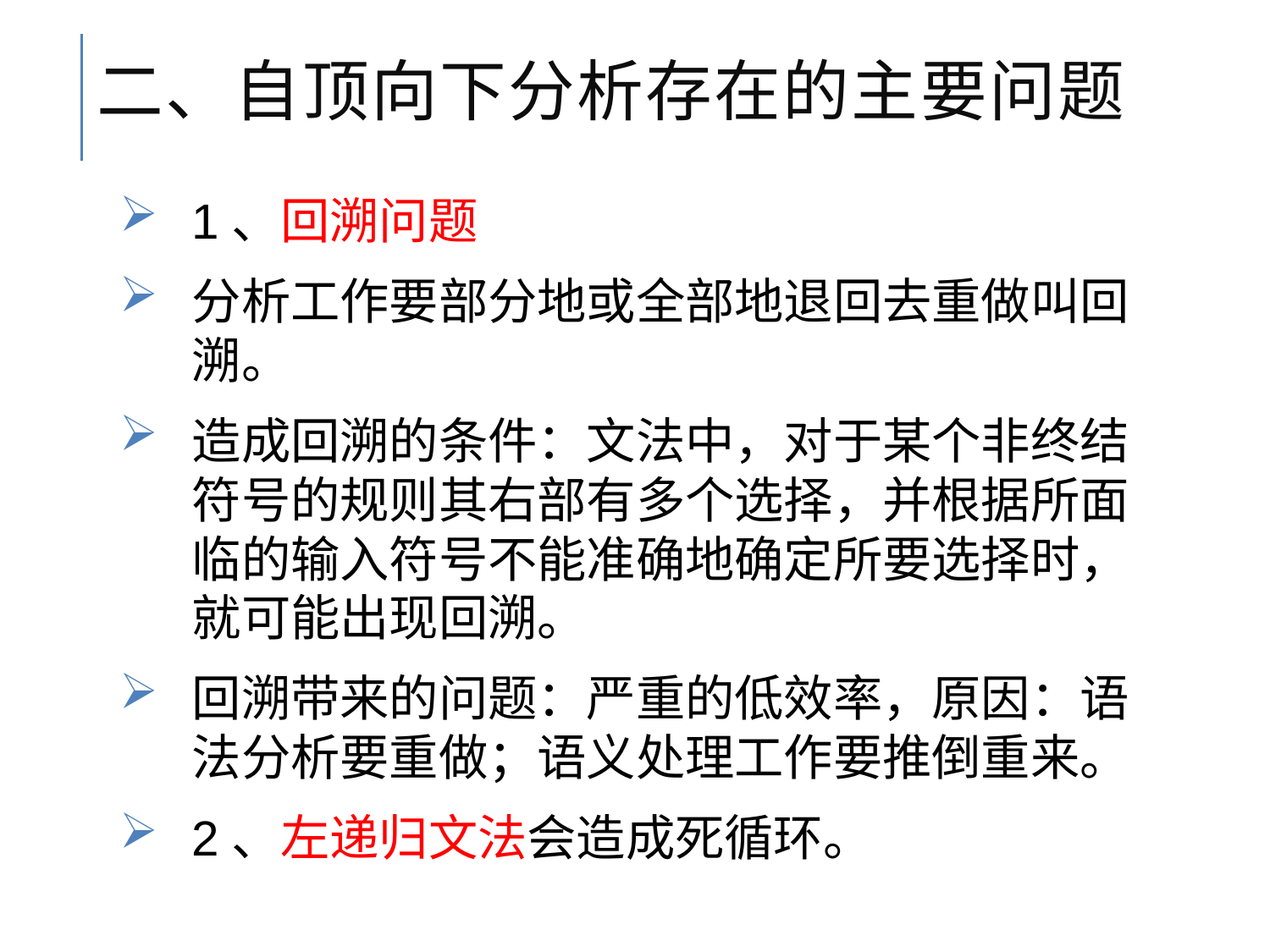

# 二、自顶向下分析存在的主要问题
1、回溯问题
分析工作要部分地或全部地退回去重做叫回溯。
造成回溯的条件：文法中，对于某个非终结符号的规则其右部有多个选择，并根据所面临的输入符号不能准确地确定所要选择时，就可能出现回溯。
回溯带来的问题：严重的低效率，原因：语法分析要重做；语义处理工作要推倒重来。
2、左递归文法会造成死循环。
17